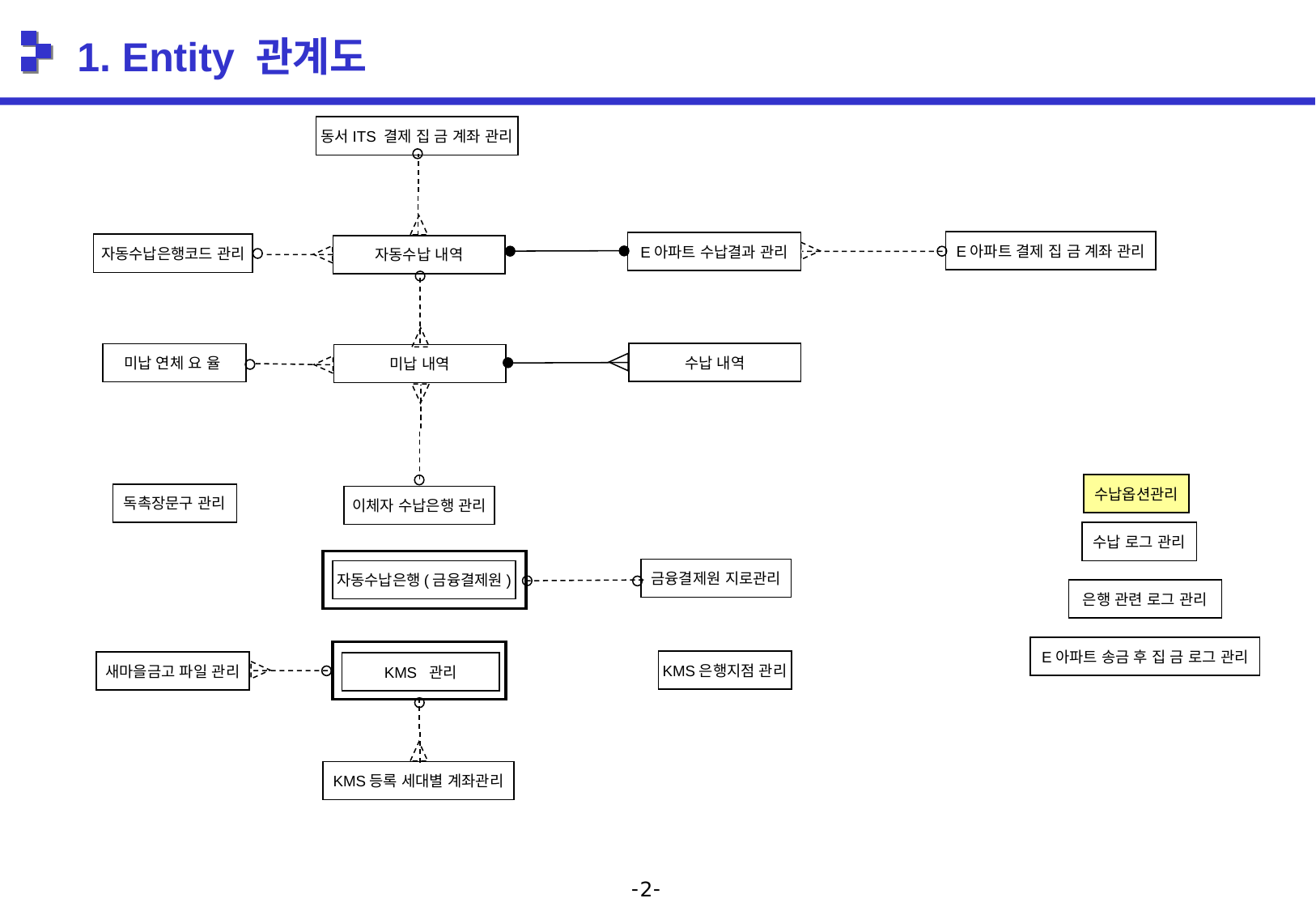

1. Entity 관계도
동서ITS 결제 집 금 계좌 관리

E아파트 결제 집 금 계좌 관리
E아파트 수납결과 관리
자동수납은행코드 관리
자동수납 내역

수납 내역
미납 연체 요 율
미납 내역

수납옵션관리

독촉장문구 관리
이체자 수납은행 관리
수납 로그 관리

금융결제원 지로관리
자동수납은행(금융결제원)

은행 관련 로그 관리
E아파트 송금 후 집 금 로그 관리

KMS은행지점 관리
새마을금고 파일 관리
KMS  관리

KMS등록 세대별 계좌관리